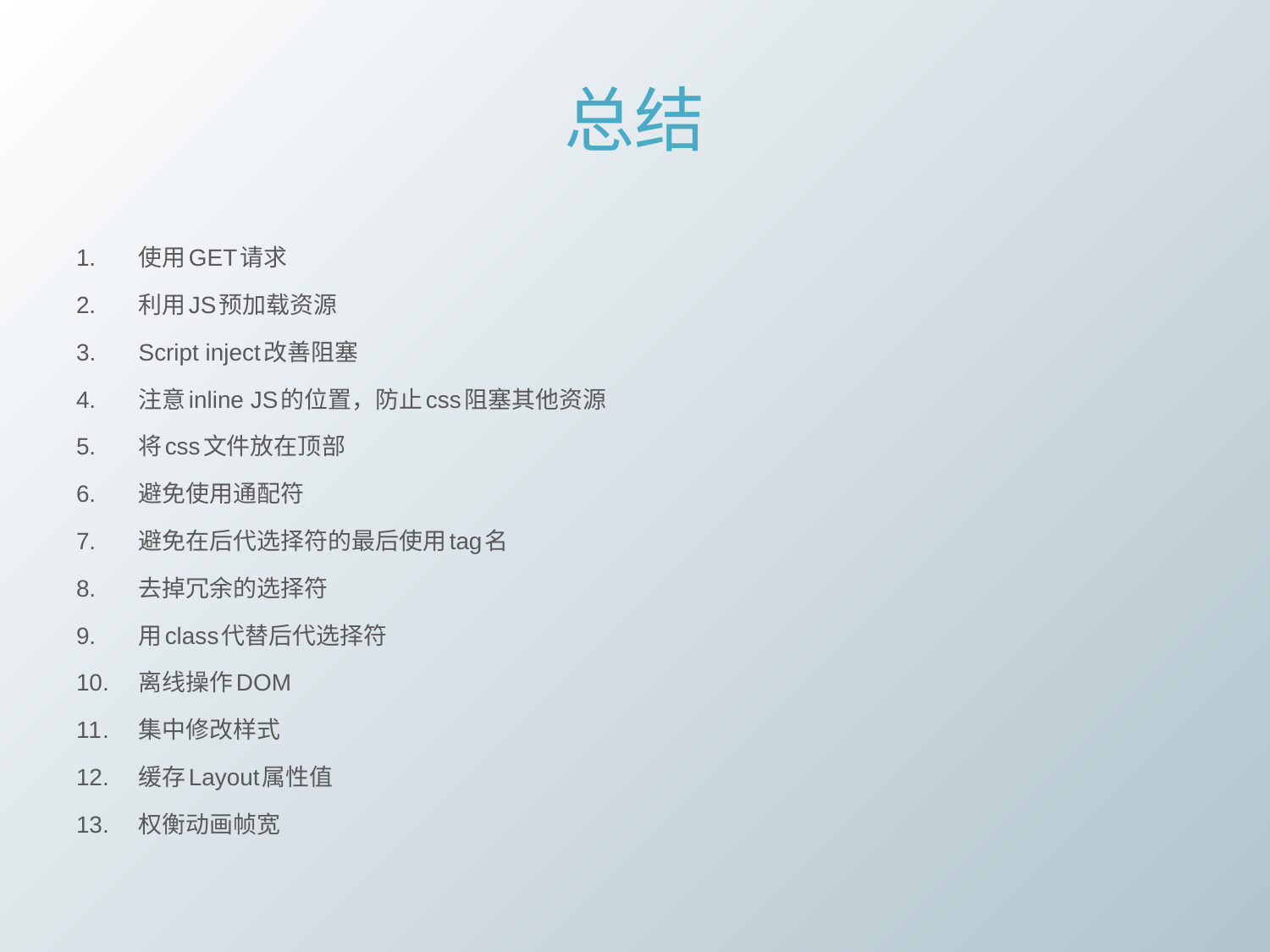

# 总结
使用GET请求
利用JS预加载资源
Script inject改善阻塞
注意inline JS的位置，防止css阻塞其他资源
将css文件放在顶部
避免使用通配符
避免在后代选择符的最后使用tag名
去掉冗余的选择符
用class代替后代选择符
离线操作DOM
集中修改样式
缓存Layout属性值
权衡动画帧宽